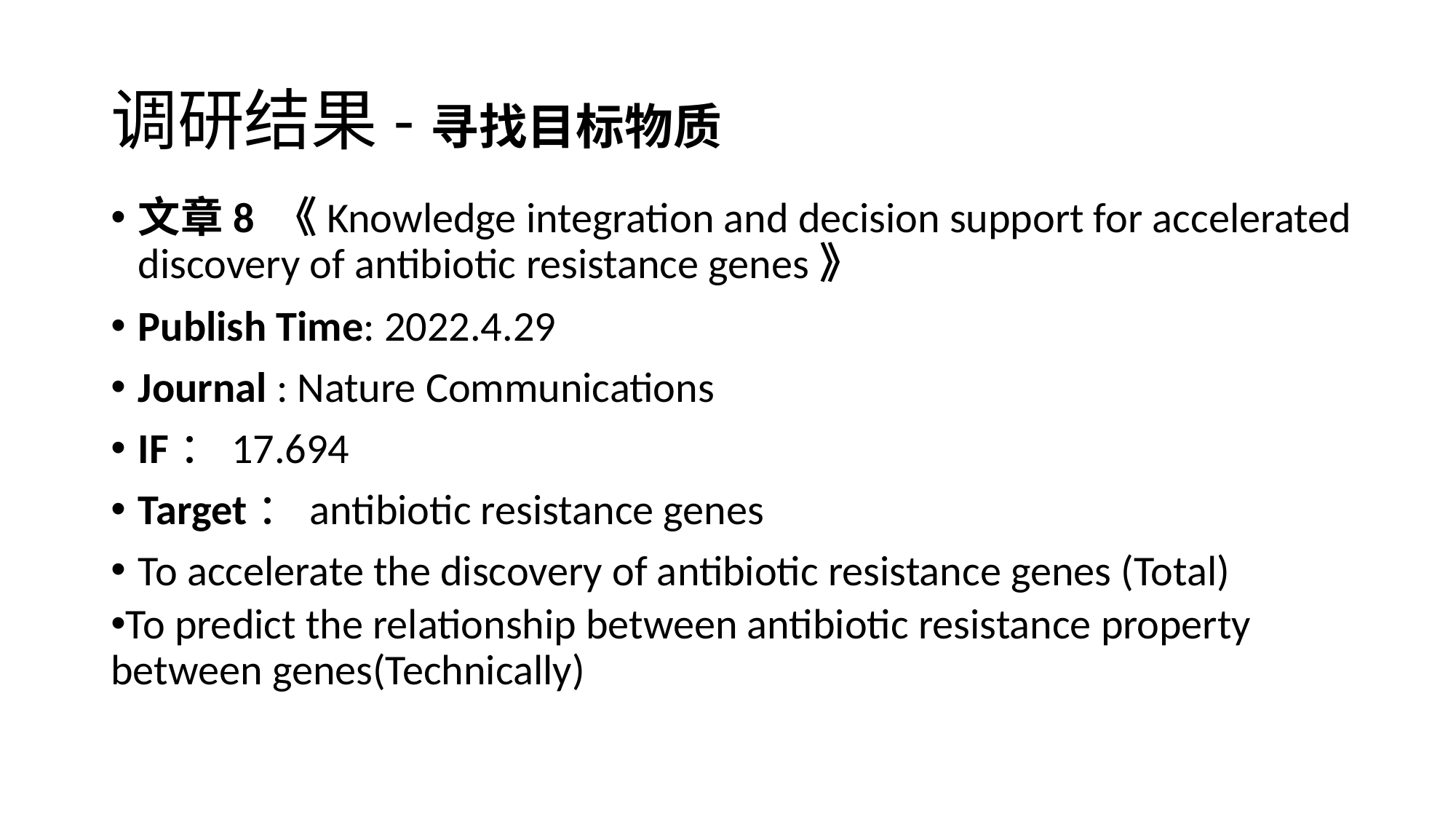

# 调研结果-寻找目标物质
文章8 《Knowledge integration and decision support for accelerated discovery of antibiotic resistance genes》
Publish Time: 2022.4.29
Journal : Nature Communications
IF：17.694
Target：antibiotic resistance genes
To accelerate the discovery of antibiotic resistance genes (Total)
To predict the relationship between antibiotic resistance property between genes(Technically)